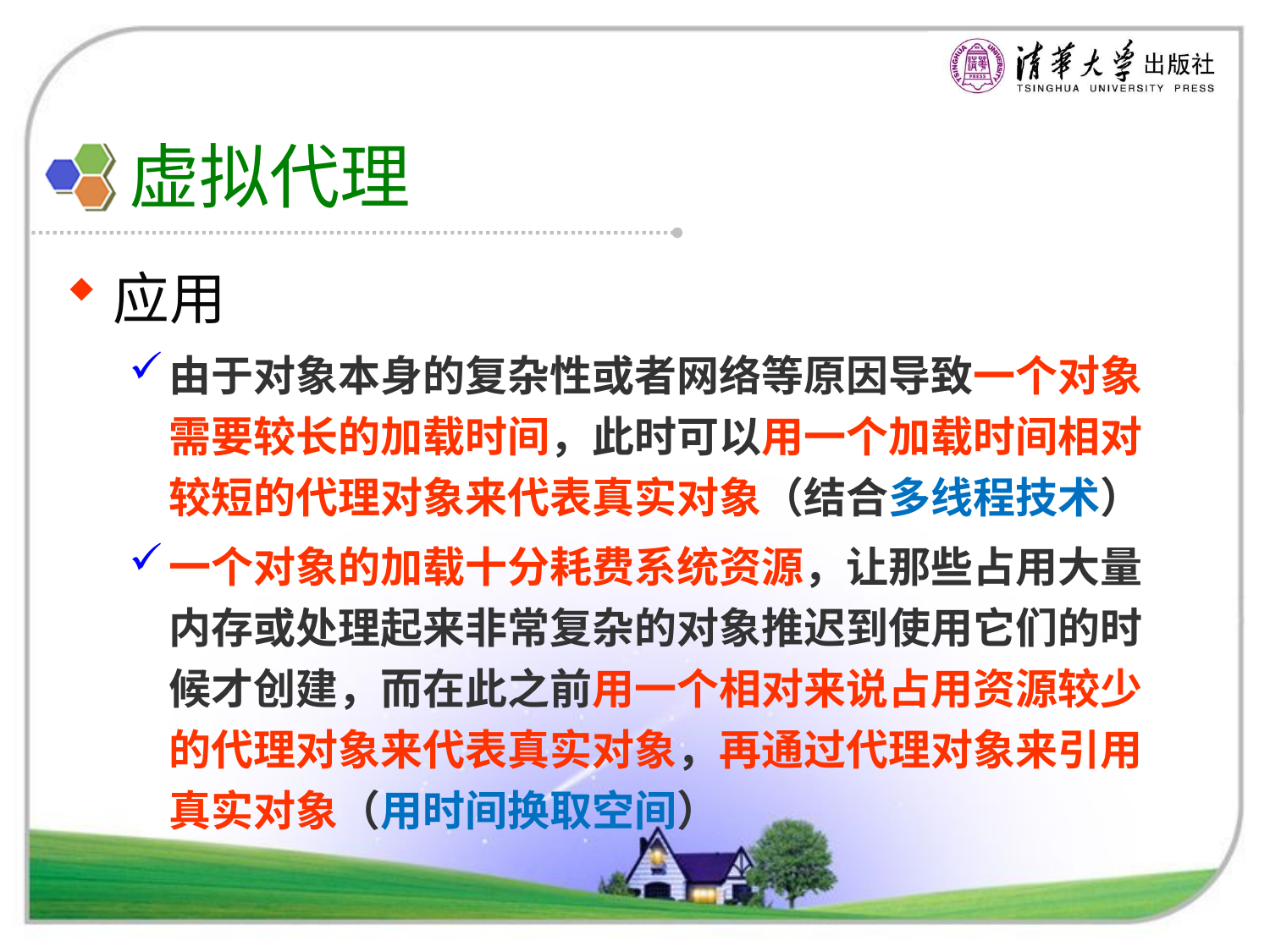

# 虚拟代理
应用
由于对象本身的复杂性或者网络等原因导致一个对象需要较长的加载时间，此时可以用一个加载时间相对较短的代理对象来代表真实对象（结合多线程技术）
一个对象的加载十分耗费系统资源，让那些占用大量内存或处理起来非常复杂的对象推迟到使用它们的时候才创建，而在此之前用一个相对来说占用资源较少的代理对象来代表真实对象，再通过代理对象来引用真实对象（用时间换取空间）